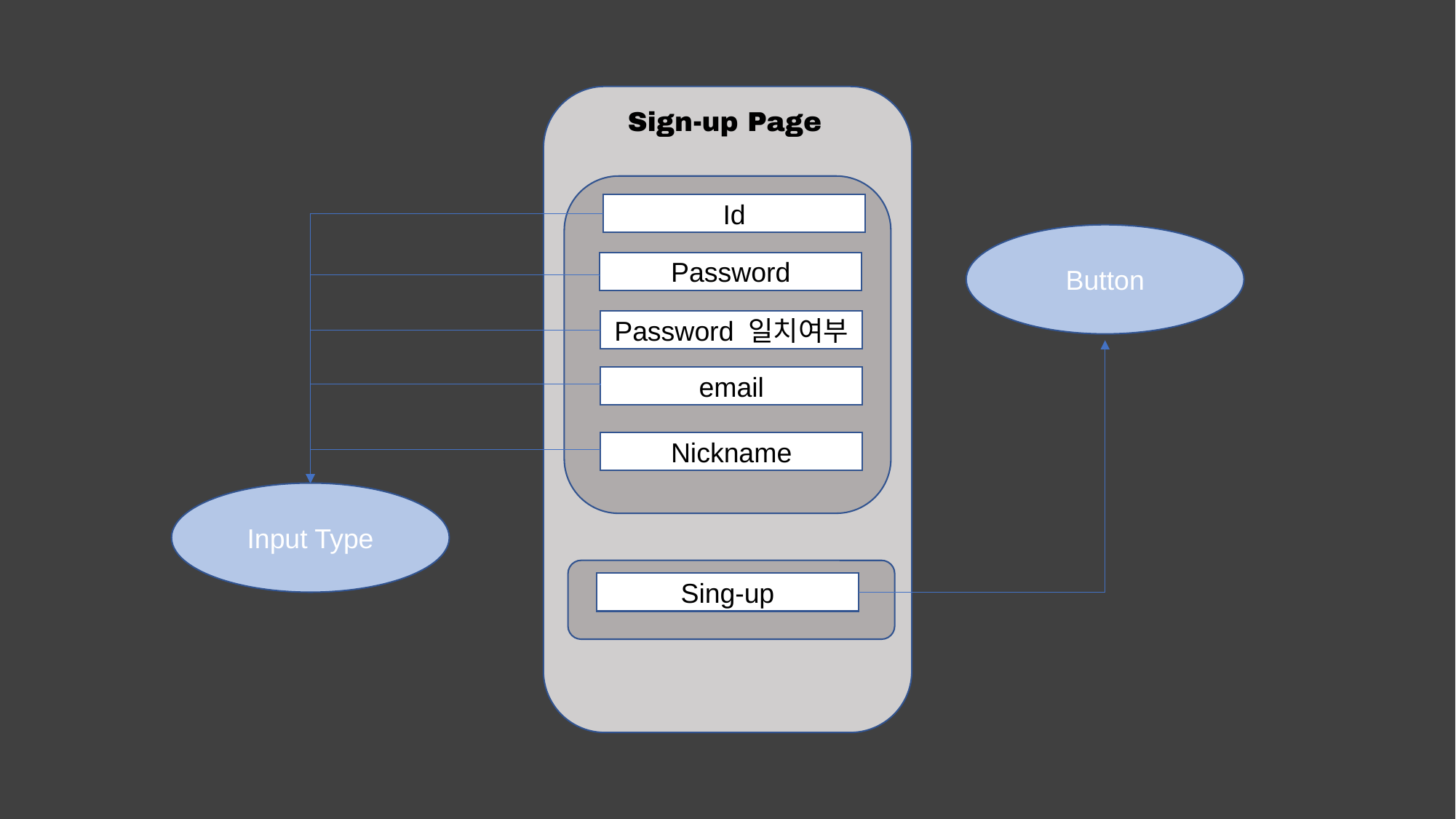

Sign-up Page

Id
Button
Password
Password 일치여부
email
Nickname
Input Type

Sing-up